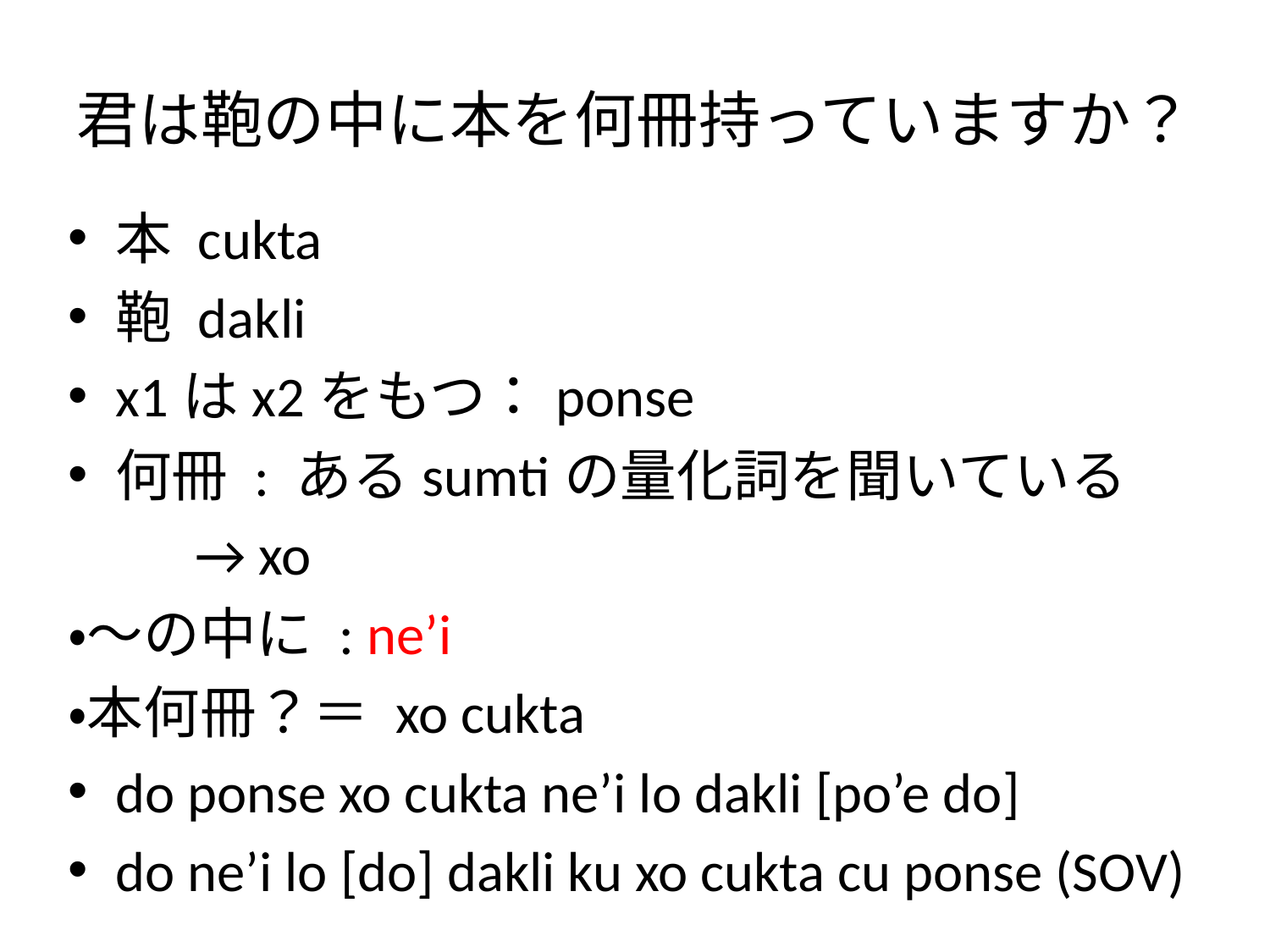

# 君は鞄の中に本を何冊持っていますか？
本 cukta
鞄 dakli
x1はx2をもつ：ponse
何冊 : あるsumtiの量化詞を聞いている
	→ xo
・～の中に : ne’i
・本何冊？＝ xo cukta
do ponse xo cukta ne’i lo dakli [po’e do]
do ne’i lo [do] dakli ku xo cukta cu ponse (SOV)